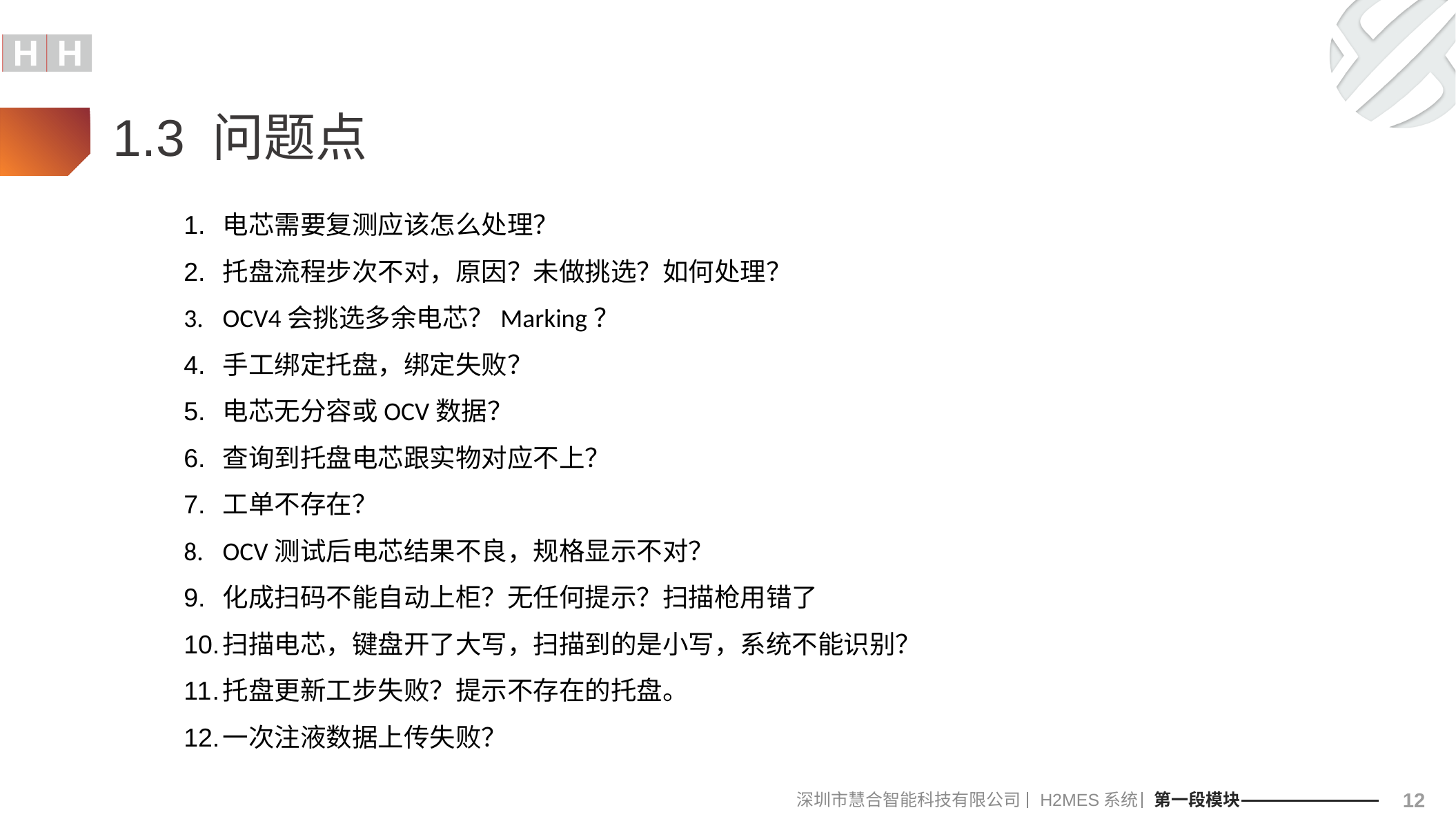

1.3 问题点
电芯需要复测应该怎么处理？
托盘流程步次不对，原因？未做挑选？如何处理？
OCV4会挑选多余电芯？Marking？
手工绑定托盘，绑定失败？
电芯无分容或OCV数据？
查询到托盘电芯跟实物对应不上？
工单不存在？
OCV测试后电芯结果不良，规格显示不对？
化成扫码不能自动上柜？无任何提示？扫描枪用错了
扫描电芯，键盘开了大写，扫描到的是小写，系统不能识别？
托盘更新工步失败？提示不存在的托盘。
一次注液数据上传失败？
12